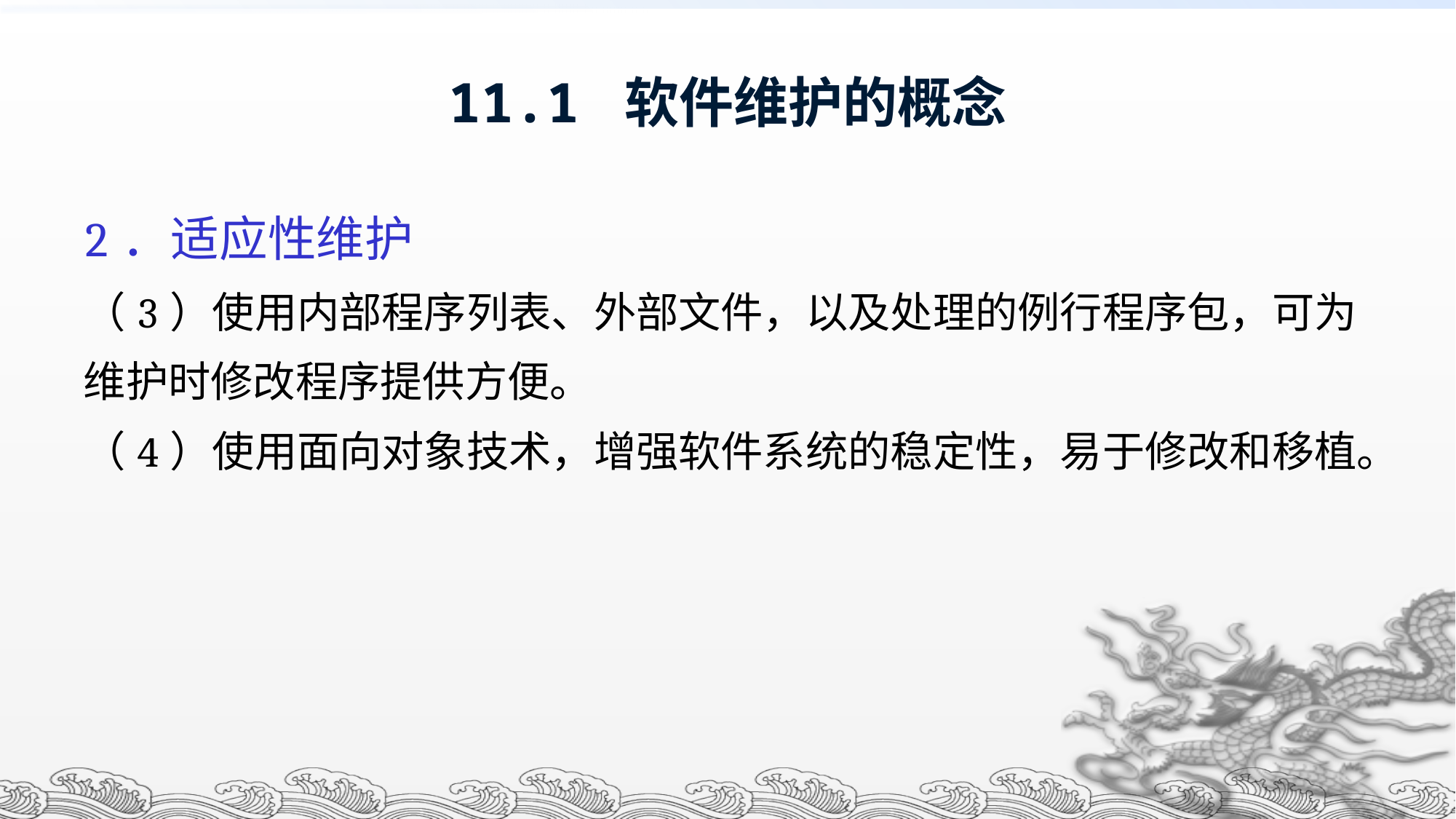

# 11.1 软件维护的概念
2．适应性维护
（3）使用内部程序列表、外部文件，以及处理的例行程序包，可为
维护时修改程序提供方便。
（4）使用面向对象技术，增强软件系统的稳定性，易于修改和移植。